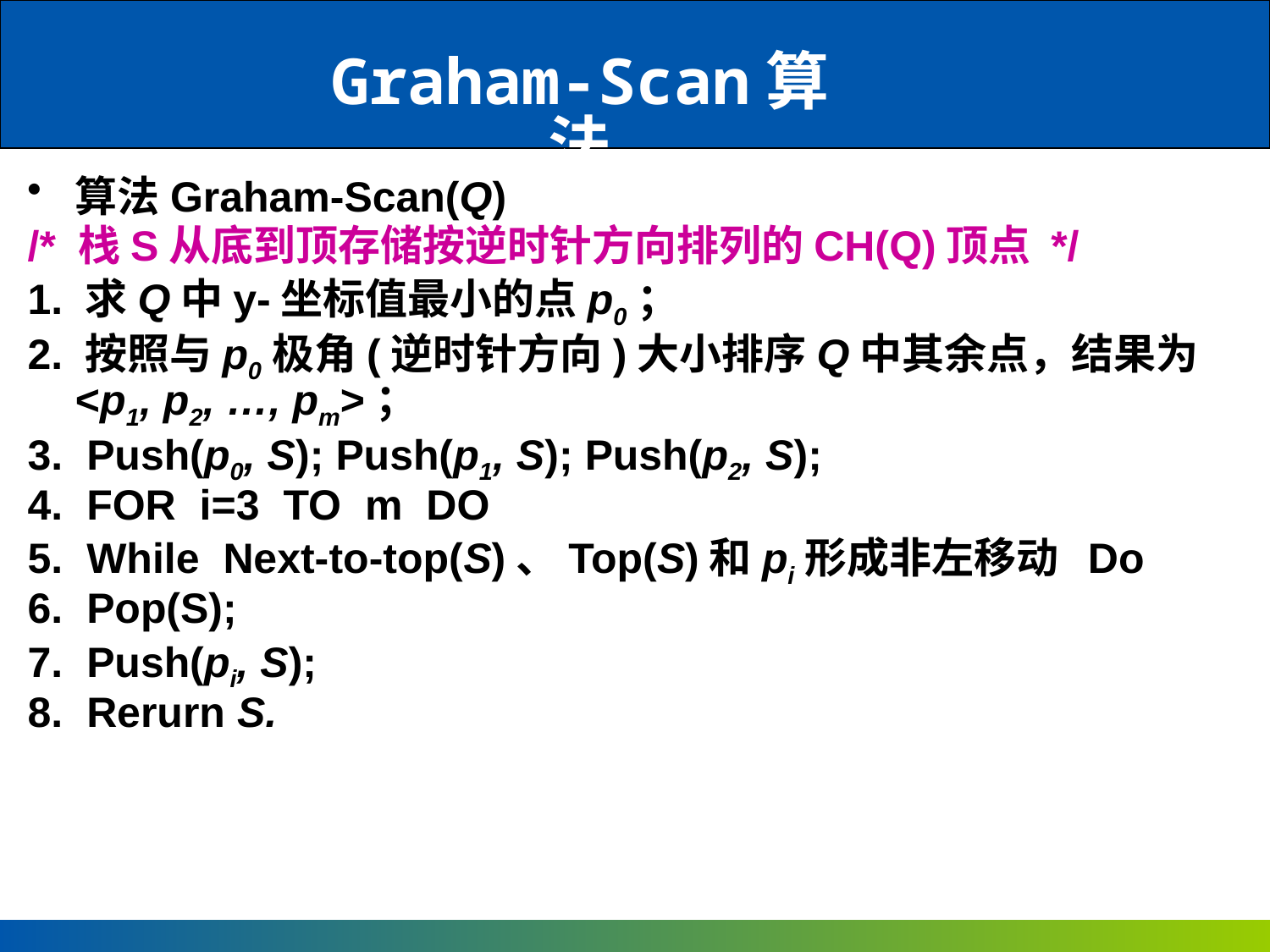

Graham-Scan算法
算法Graham-Scan(Q)
/* 栈S从底到顶存储按逆时针方向排列的CH(Q)顶点 */
1. 求Q中y-坐标值最小的点p0；
2. 按照与p0极角(逆时针方向)大小排序Q中其余点，结果为<p1, p2, …, pm>；
3.  Push(p0, S); Push(p1, S); Push(p2, S);
4.  FOR  i=3  TO  m  DO
5.  While  Next-to-top(S)、Top(S)和pi形成非左移动  Do
6.  Pop(S);
7.  Push(pi, S);
8.  Rerurn S.